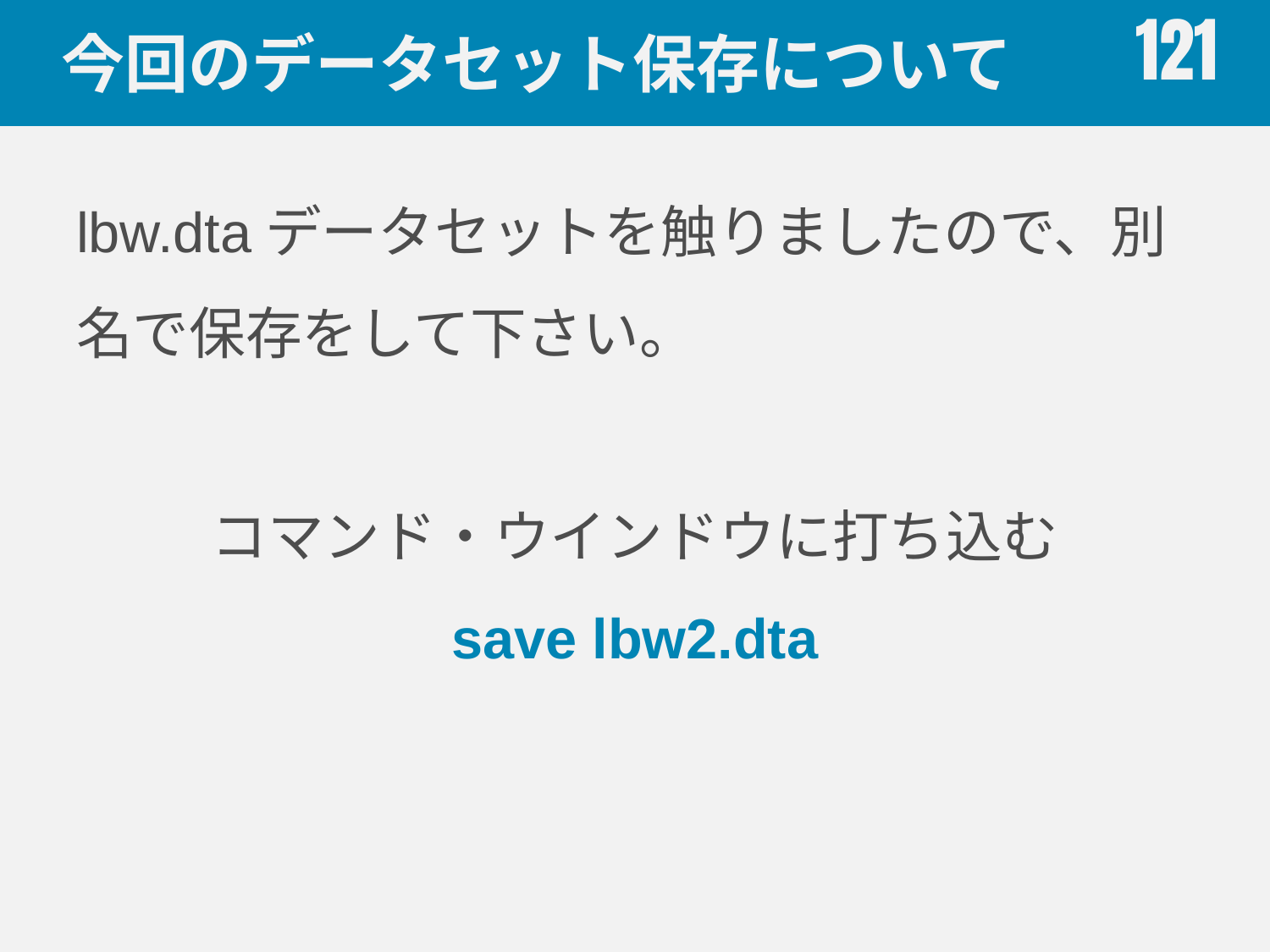

# 今回のデータセット保存について
 121
lbw.dtaデータセットを触りましたので、別名で保存をして下さい。

コマンド・ウインドウに打ち込む
save lbw2.dta